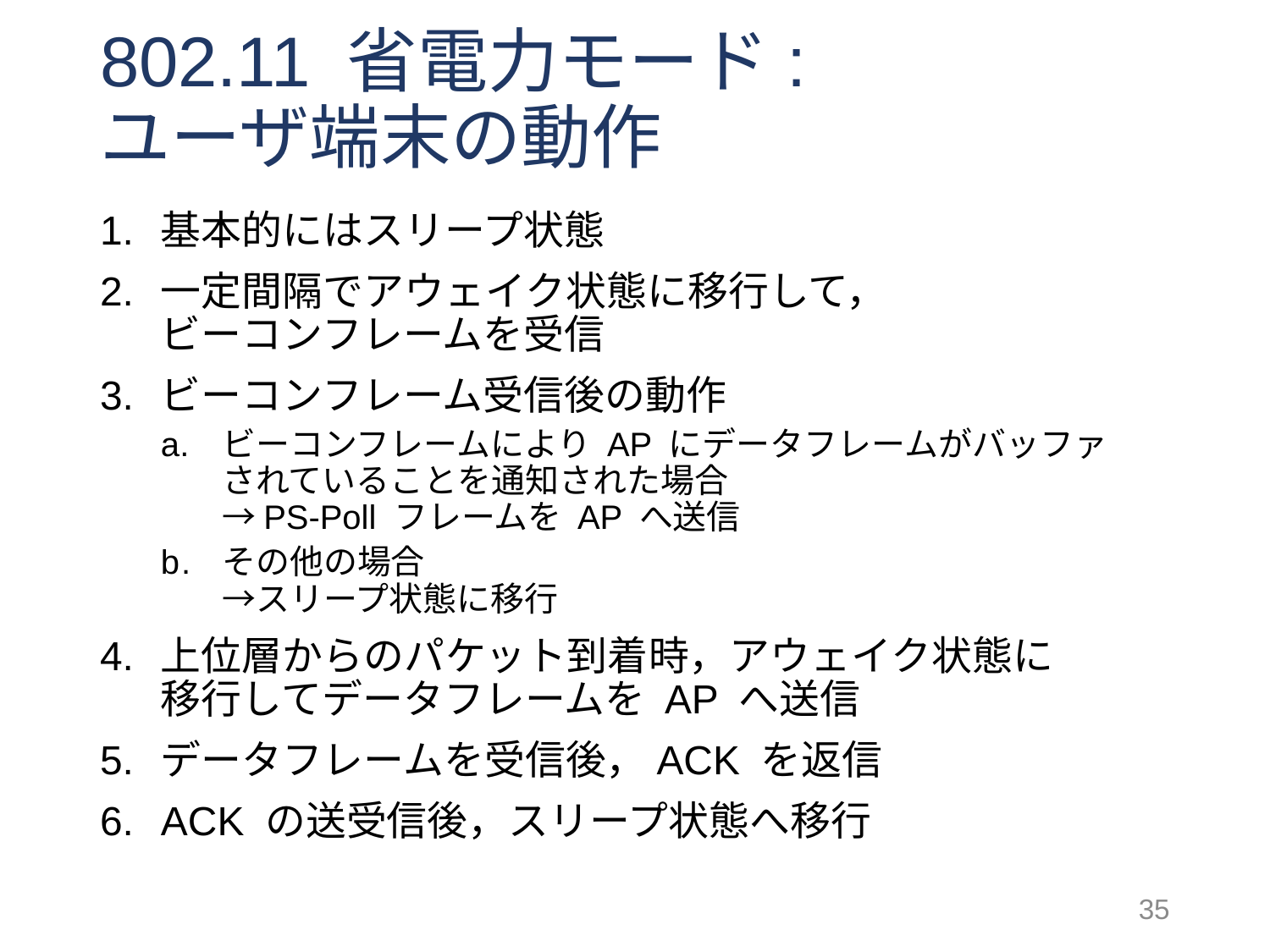

# 802.11 省電力モード: ユーザ端末の動作
基本的にはスリープ状態
一定間隔でアウェイク状態に移行して，
ビーコンフレームを受信
ビーコンフレーム受信後の動作
ビーコンフレームにより AP にデータフレームがバッファ
されていることを通知された場合
→PS-Poll フレームを AP へ送信
その他の場合
→スリープ状態に移行
上位層からのパケット到着時，アウェイク状態に
移行してデータフレームを AP へ送信
データフレームを受信後，ACK を返信
ACK の送受信後，スリープ状態へ移行
35